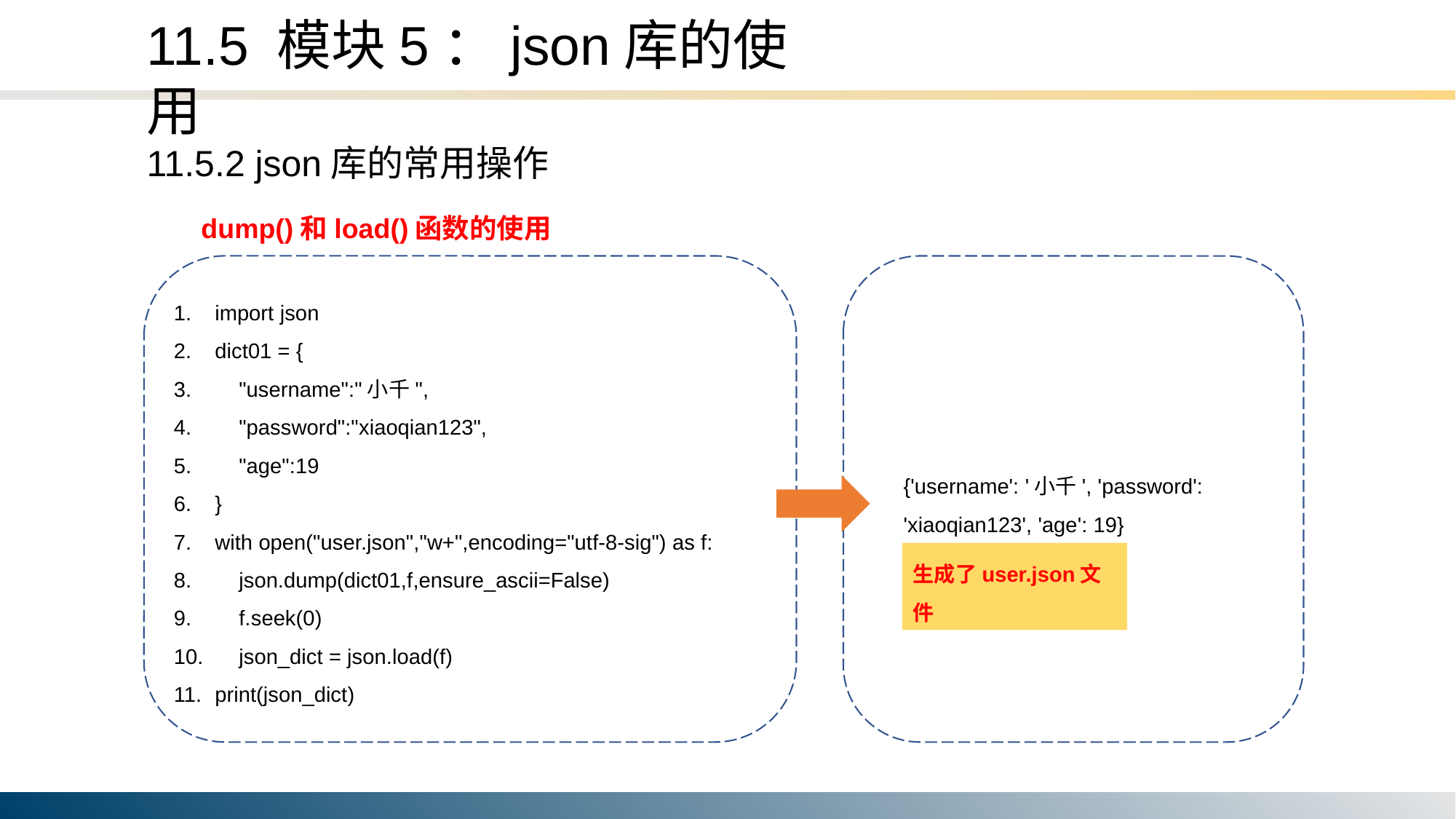

11.5 模块5：json库的使用
11.5.2 json库的常用操作
dump()和load()函数的使用

import json
dict01 = {
    "username":"小千",
    "password":"xiaoqian123",
    "age":19
}
with open("user.json","w+",encoding="utf-8-sig") as f:
    json.dump(dict01,f,ensure_ascii=False)
    f.seek(0)
    json_dict = json.load(f)
print(json_dict)
{'username': '小千', 'password': 'xiaoqian123', 'age': 19}

生成了user.json文件